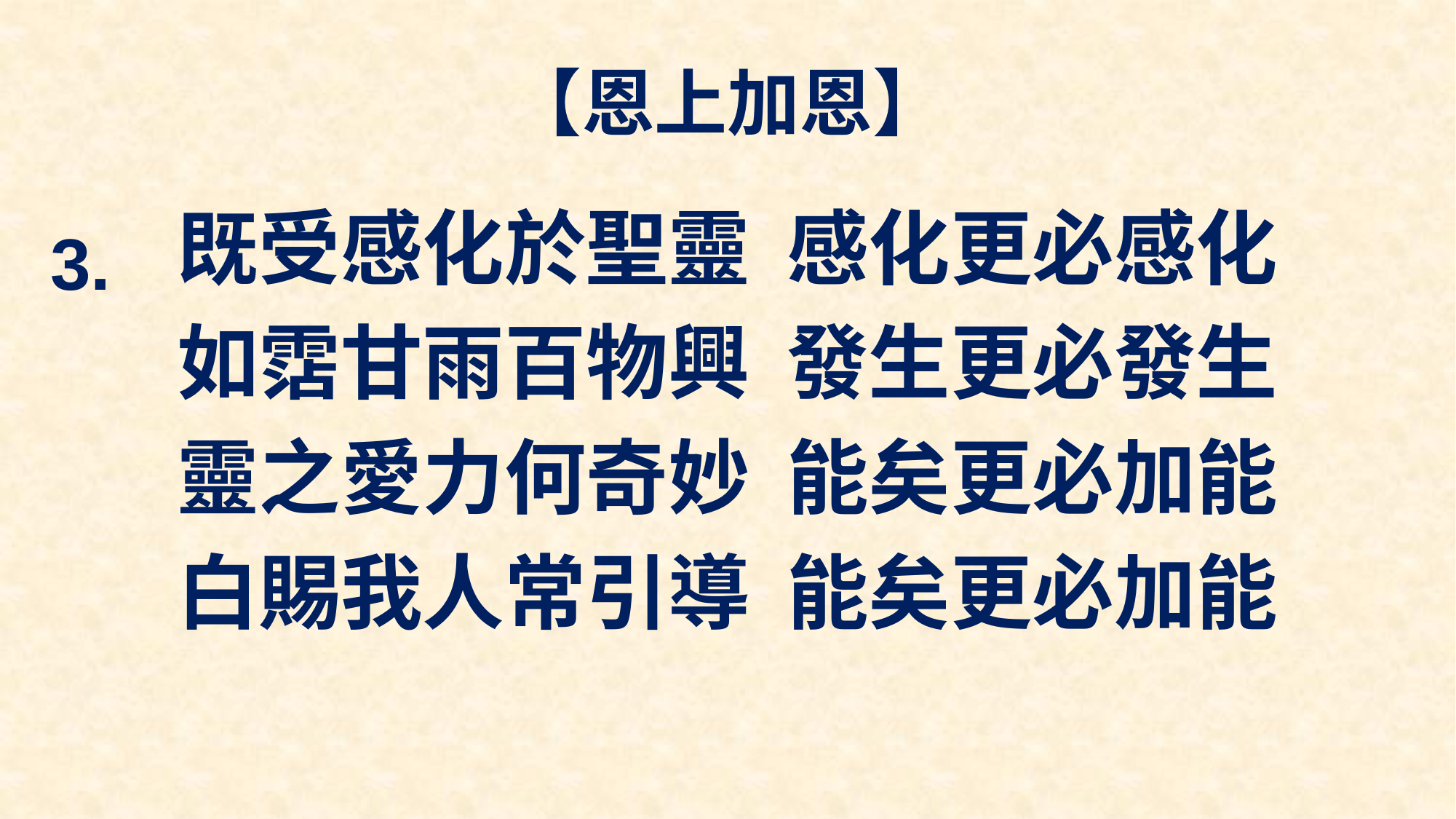

# 【恩上加恩】
既受感化於聖靈  感化更必感化
如霑甘雨百物興  發生更必發生
靈之愛力何奇妙  能矣更必加能
白賜我人常引導  能矣更必加能
3.